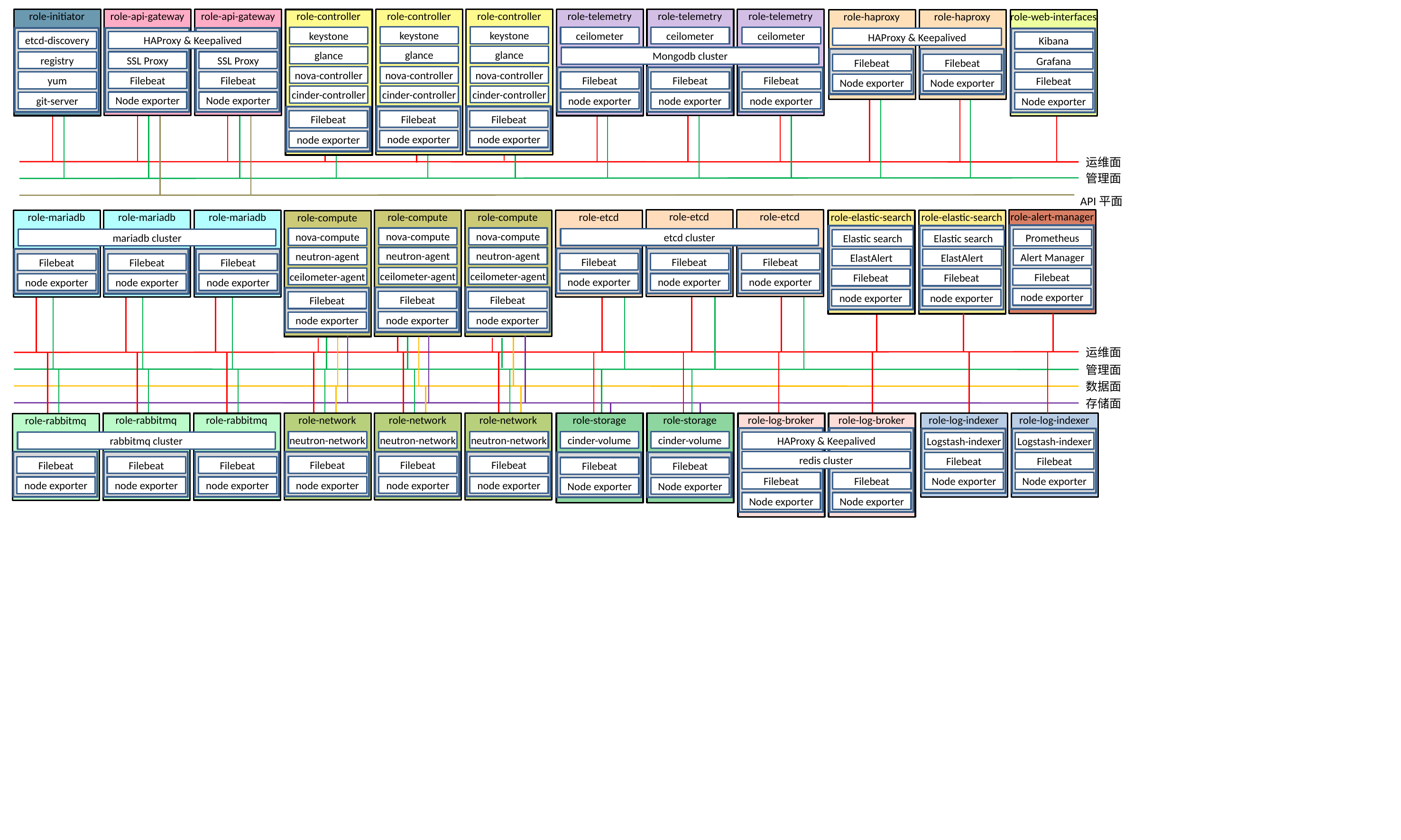

role-api-gateway
role-api-gateway
role-controller
role-controller
role-telemetry
role-telemetry
role-initiator
role-telemetry
role-controller
role-web-interfaces
role-haproxy
role-haproxy

keystone
keystone
keystone
ceilometer
ceilometer
ceilometer

HAProxy & Keepalived
HAProxy & Keepalived
etcd-discovery
Kibana
glance
glance
glance
Mongodb cluster

SSL Proxy
SSL Proxy
registry
Grafana
Filebeat
Filebeat
nova-controller
nova-controller
nova-controller

Filebeat
Filebeat
yum
Filebeat
Filebeat
Filebeat
Filebeat
Node exporter
Node exporter
cinder-controller
cinder-controller
cinder-controller
Node exporter
Node exporter
git-server
node exporter
node exporter
node exporter
Node exporter

Filebeat
Filebeat
Filebeat
node exporter
node exporter
node exporter
运维面
管理面
API平面
role-etcd
role-etcd
role-alert-manager
role-etcd
role-elastic-search
role-mariadb
role-mariadb
role-compute
role-compute
role-elastic-search
role-mariadb
role-compute

nova-compute
nova-compute
nova-compute
etcd cluster
mariadb cluster
Prometheus
Elastic search
Elastic search
neutron-agent
neutron-agent
neutron-agent

Alert Manager

ElastAlert
ElastAlert
Filebeat
Filebeat
Filebeat
Filebeat
Filebeat
Filebeat
ceilometer-agent
ceilometer-agent
ceilometer-agent
Filebeat
Filebeat
Filebeat
node exporter
node exporter
node exporter
node exporter
node exporter
node exporter

node exporter
node exporter
node exporter
Filebeat
Filebeat
Filebeat
node exporter
node exporter
node exporter
运维面
管理面
数据面
存储面
role-network
role-network
role-storage
role-storage
role-log-indexer
role-log-indexer
role-network
role-rabbitmq
role-rabbitmq
role-log-broker
role-log-broker
role-rabbitmq

neutron-network
cinder-volume
cinder-volume
neutron-network
neutron-network
HAProxy & Keepalived
rabbitmq cluster
Logstash-indexer
Logstash-indexer

redis cluster

Filebeat
Filebeat
Filebeat
Filebeat
Filebeat
Filebeat
Filebeat
Filebeat
Filebeat
Filebeat
Filebeat
Filebeat
Node exporter
Node exporter
node exporter
node exporter
node exporter
node exporter
node exporter
node exporter
Node exporter
Node exporter
Node exporter
Node exporter